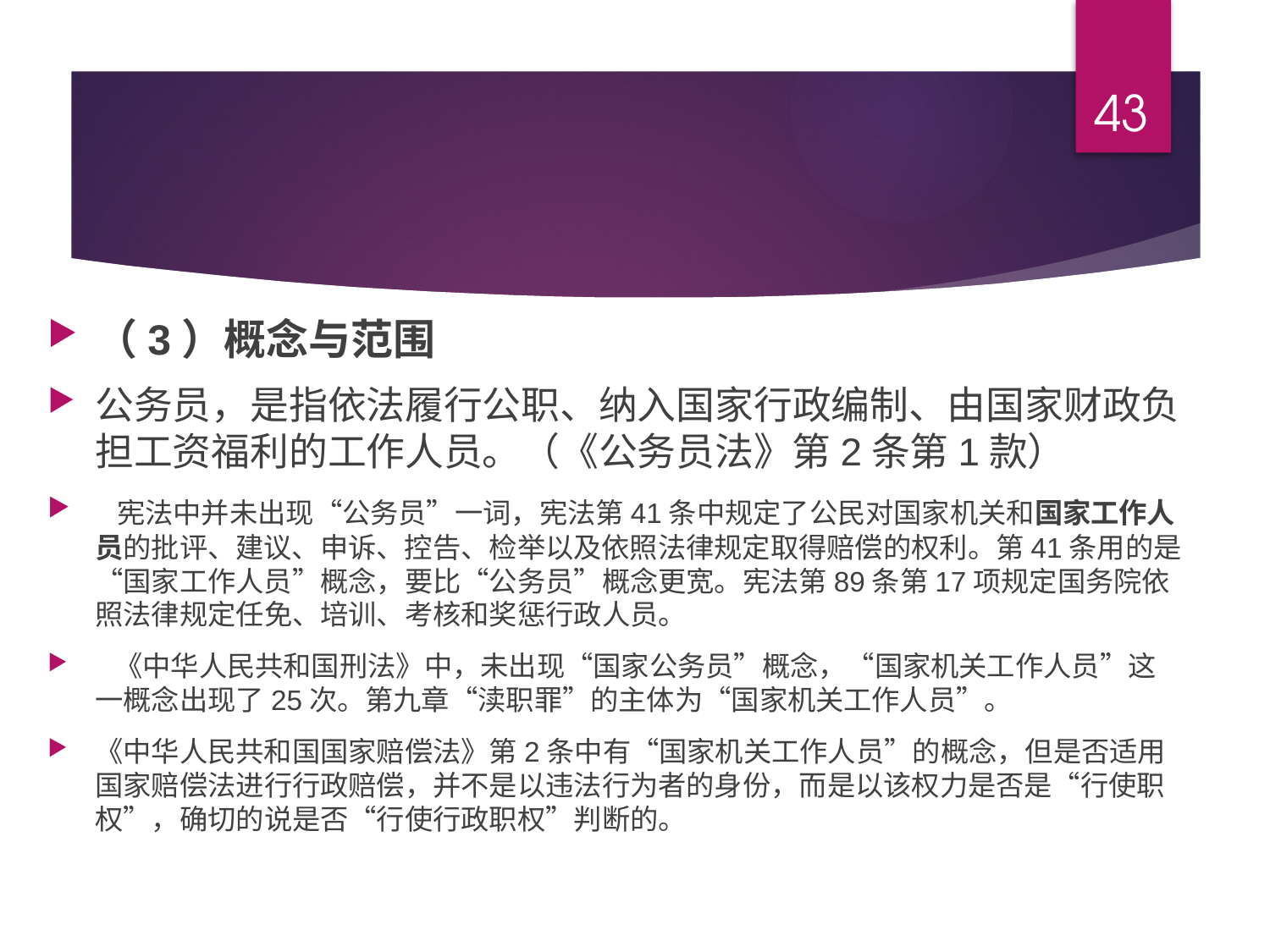

43
（3）概念与范围
公务员，是指依法履行公职、纳入国家行政编制、由国家财政负担工资福利的工作人员。（《公务员法》第2条第1款）
  宪法中并未出现“公务员”一词，宪法第41条中规定了公民对国家机关和国家工作人员的批评、建议、申诉、控告、检举以及依照法律规定取得赔偿的权利。第41条用的是“国家工作人员”概念，要比“公务员”概念更宽。宪法第89条第17项规定国务院依照法律规定任免、培训、考核和奖惩行政人员。
  《中华人民共和国刑法》中，未出现“国家公务员”概念，“国家机关工作人员”这一概念出现了25次。第九章“渎职罪”的主体为“国家机关工作人员”。
《中华人民共和国国家赔偿法》第2条中有“国家机关工作人员”的概念，但是否适用国家赔偿法进行行政赔偿，并不是以违法行为者的身份，而是以该权力是否是“行使职权”，确切的说是否“行使行政职权”判断的。